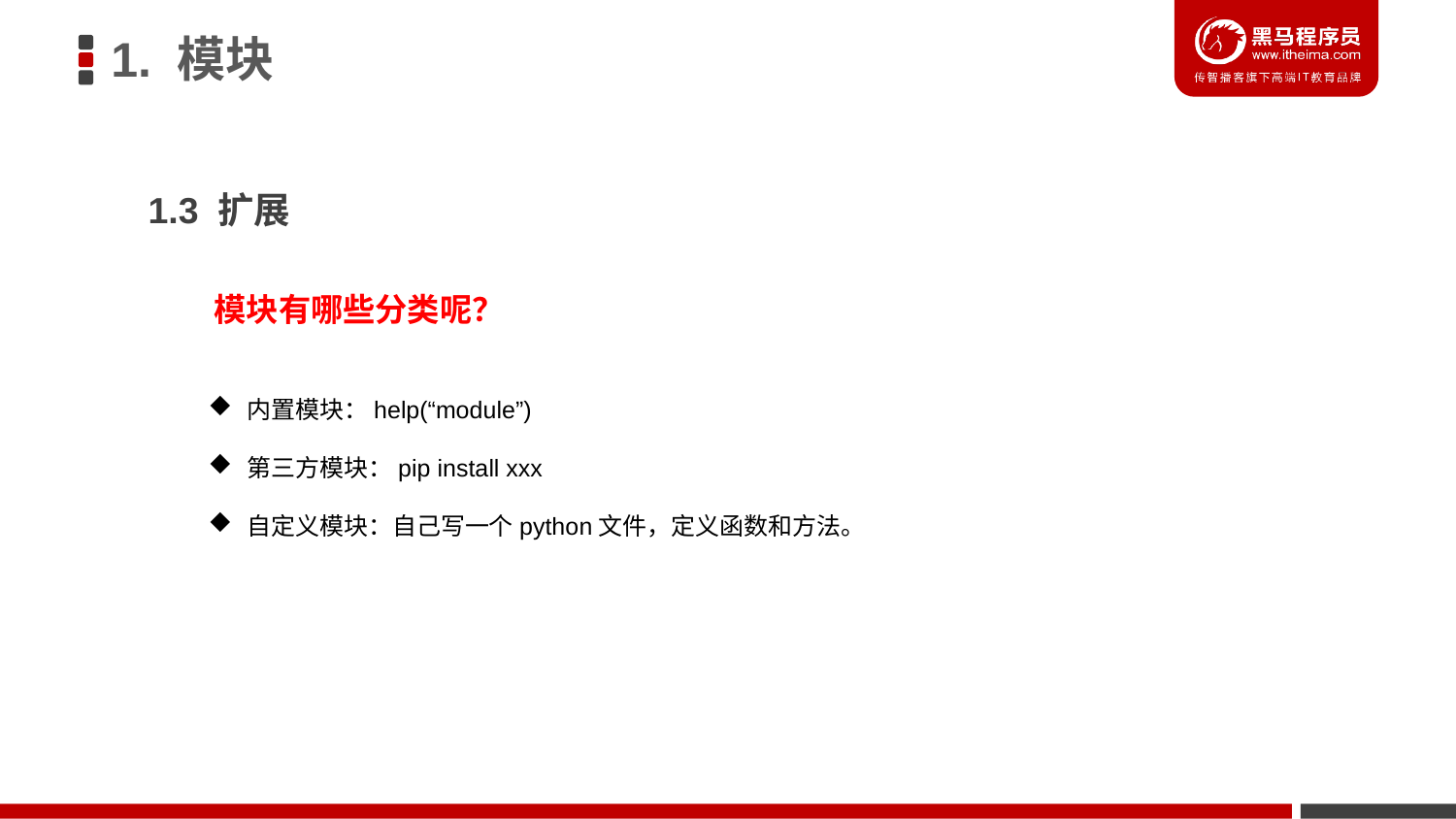

1. 模块
1.3 扩展
模块有哪些分类呢？
 内置模块：help(“module”)
 第三方模块：pip install xxx
 自定义模块：自己写一个python文件，定义函数和方法。